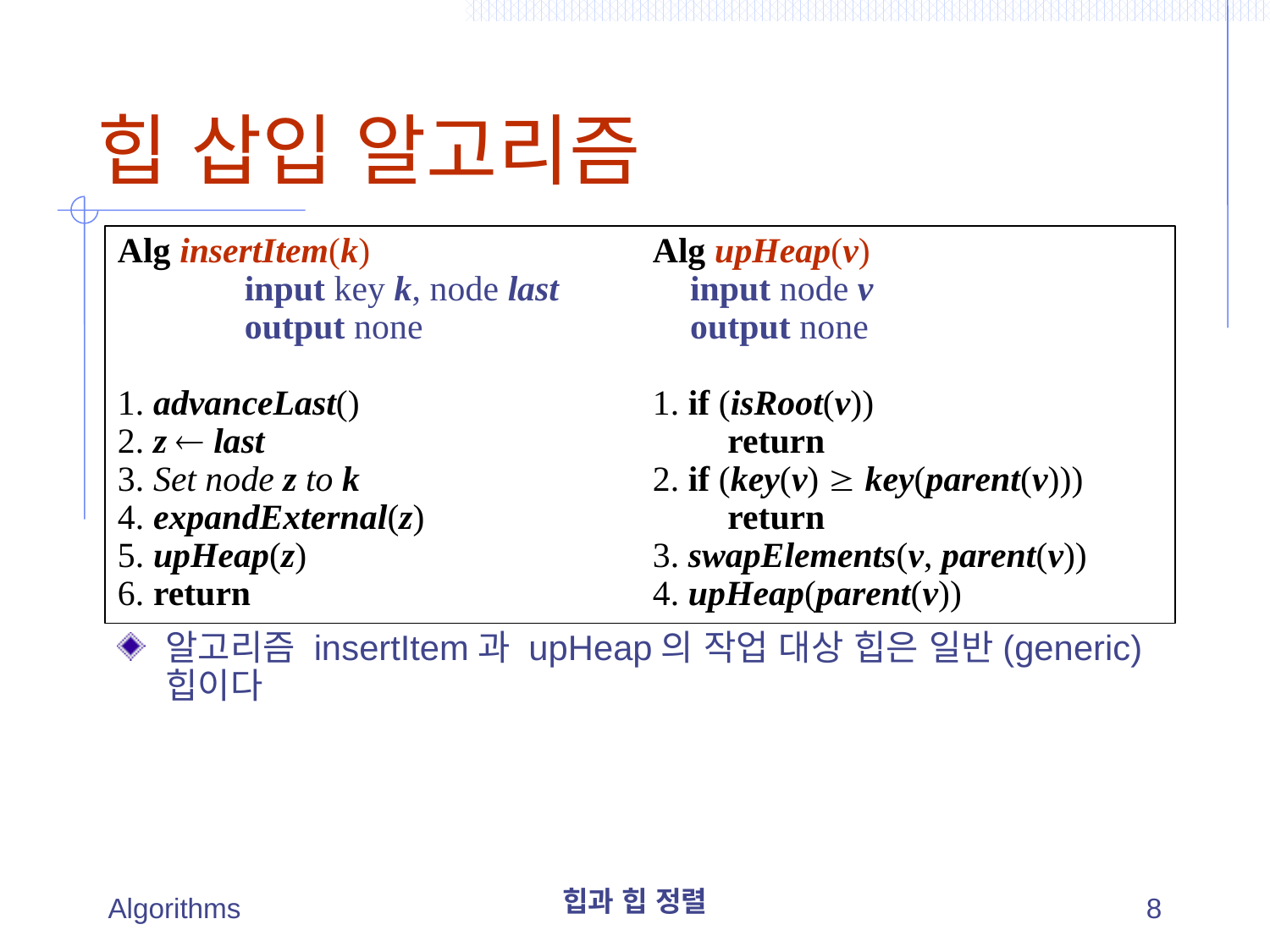

# 힙 삽입 알고리즘

Alg insertItem(k)
	input key k, node last
	output none

1. advanceLast()
2. z ← last
3. Set node z to k
4. expandExternal(z)
5. upHeap(z)
6. return
Alg upHeap(v)
	input node v
	output none

1. if (isRoot(v))
		return
2. if (key(v) ≥ key(parent(v)))
		return
3. swapElements(v, parent(v))
4. upHeap(parent(v))
알고리즘 insertItem과 upHeap의 작업 대상 힙은 일반(generic) 힙이다
Algorithms
힙과 힙 정렬
8